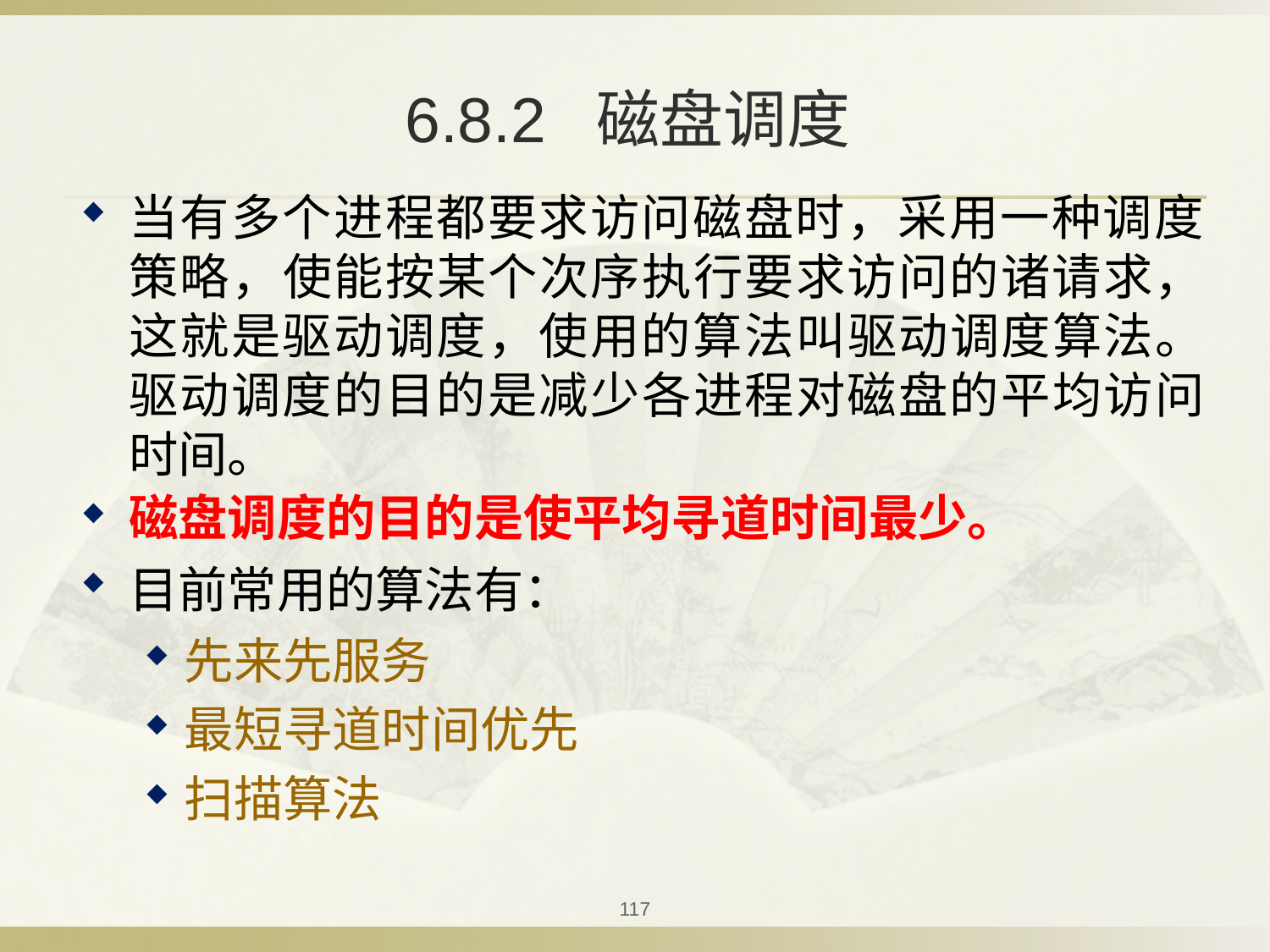

# 6.8.2  磁盘调度
当有多个进程都要求访问磁盘时，采用一种调度策略，使能按某个次序执行要求访问的诸请求，这就是驱动调度，使用的算法叫驱动调度算法。驱动调度的目的是减少各进程对磁盘的平均访问时间。
磁盘调度的目的是使平均寻道时间最少。
目前常用的算法有：
先来先服务
最短寻道时间优先
扫描算法
117